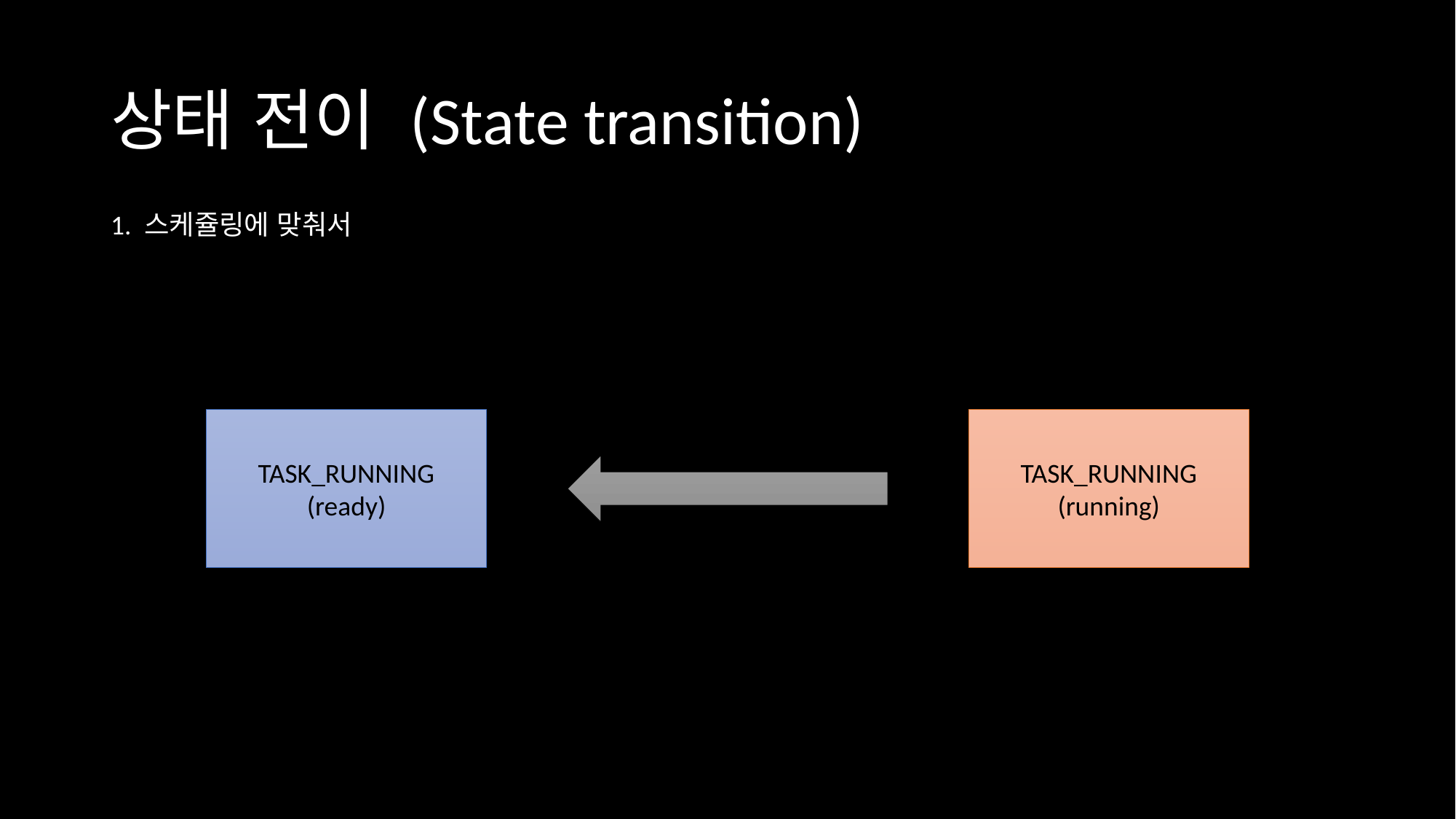

# 상태 전이 (State transition)
1. 스케쥴링에 맞춰서
TASK_RUNNING
(ready)
TASK_RUNNING
(running)